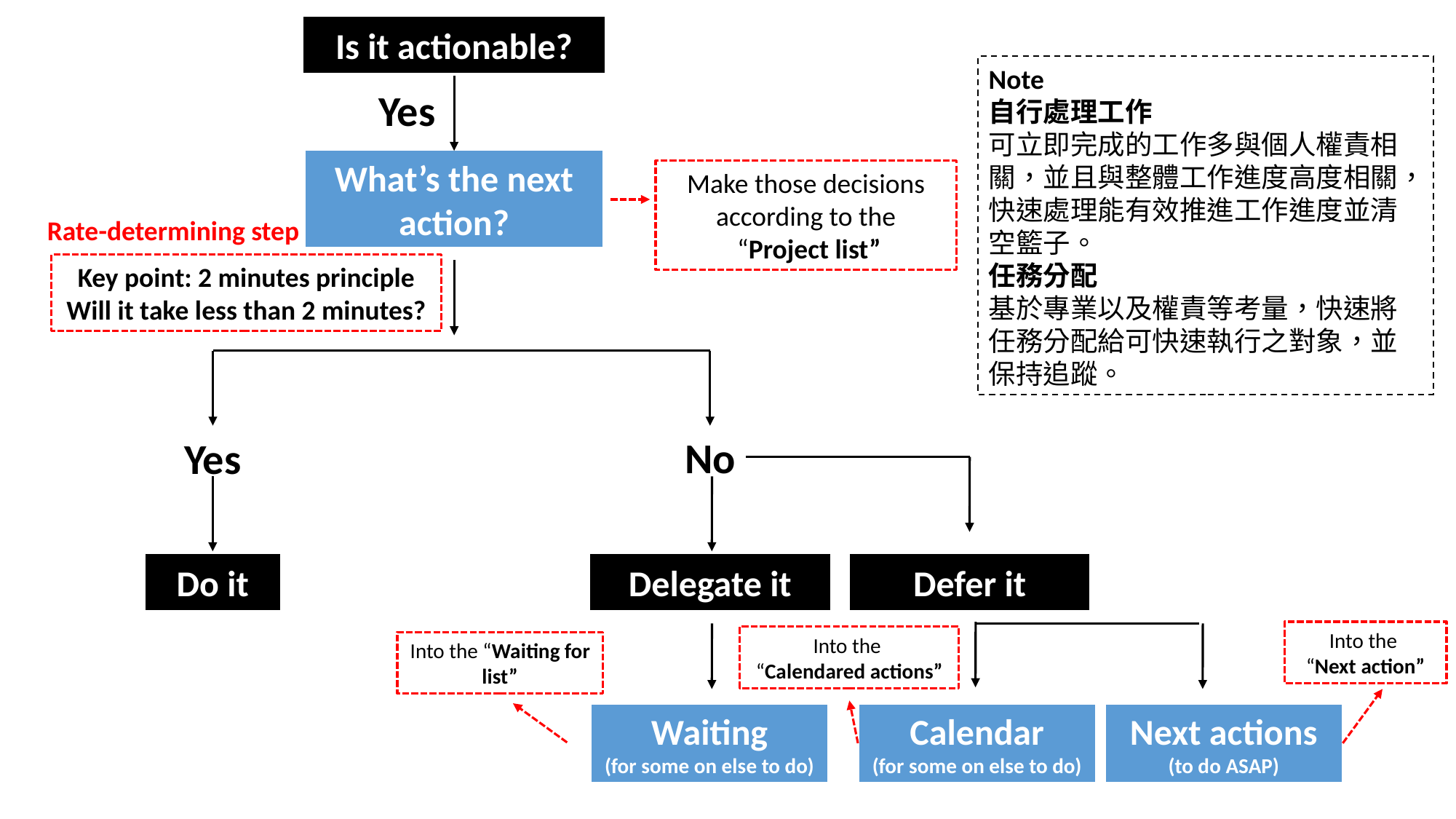

Is it actionable?
Note
自行處理工作
可立即完成的工作多與個人權責相關，並且與整體工作進度高度相關，快速處理能有效推進工作進度並清空籃子。
任務分配
基於專業以及權責等考量，快速將任務分配給可快速執行之對象，並保持追蹤。
Yes
What’s the next action?
Make those decisions according to the
 “Project list”
Rate-determining step
Key point: 2 minutes principle
Will it take less than 2 minutes?
No
Yes
Do it
Delegate it
Defer it
Into the
“Next action”
Into the
“Calendared actions”
Into the “Waiting for list”
Waiting
(for some on else to do)
Calendar
(for some on else to do)
Next actions
(to do ASAP)